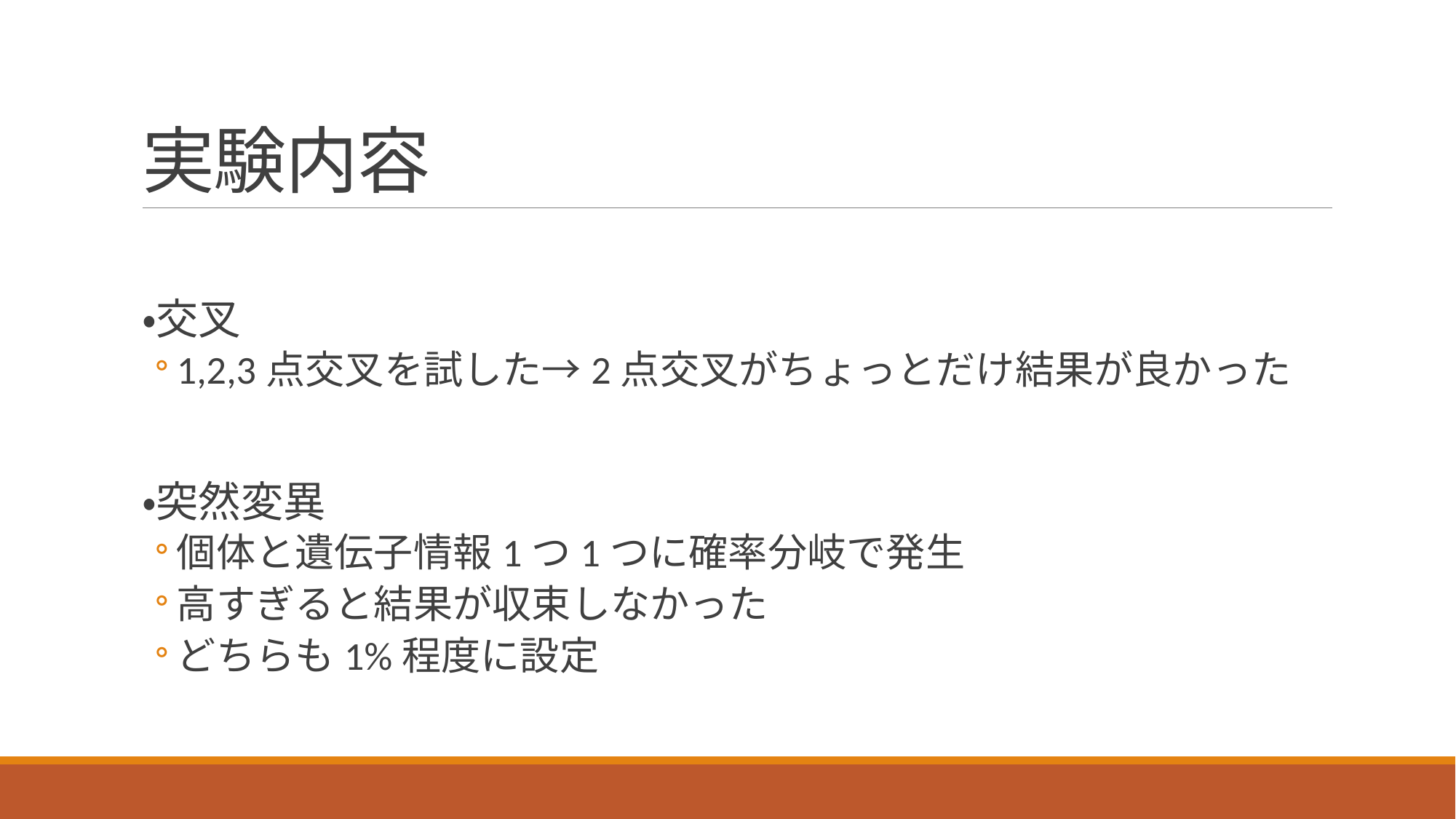

# 実験内容

・交叉
1,2,3点交叉を試した→2点交叉がちょっとだけ結果が良かった

・突然変異
個体と遺伝子情報1つ1つに確率分岐で発生
高すぎると結果が収束しなかった
どちらも1%程度に設定